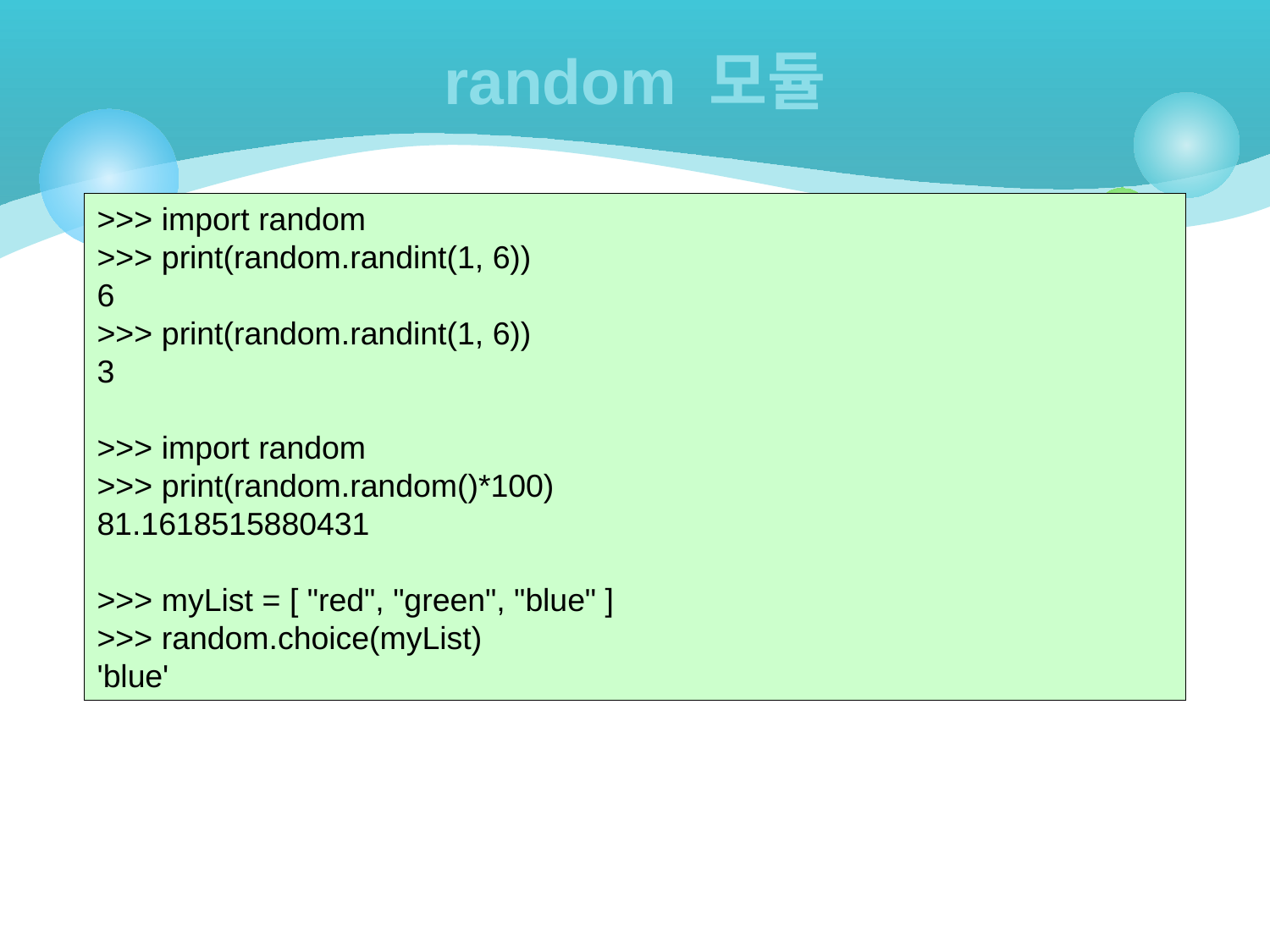

# random 모듈
>>> import random
>>> print(random.randint(1, 6))
6
>>> print(random.randint(1, 6))
3

>>> import random
>>> print(random.random()*100)
81.1618515880431

>>> myList = [ "red", "green", "blue" ]
>>> random.choice(myList)
'blue'